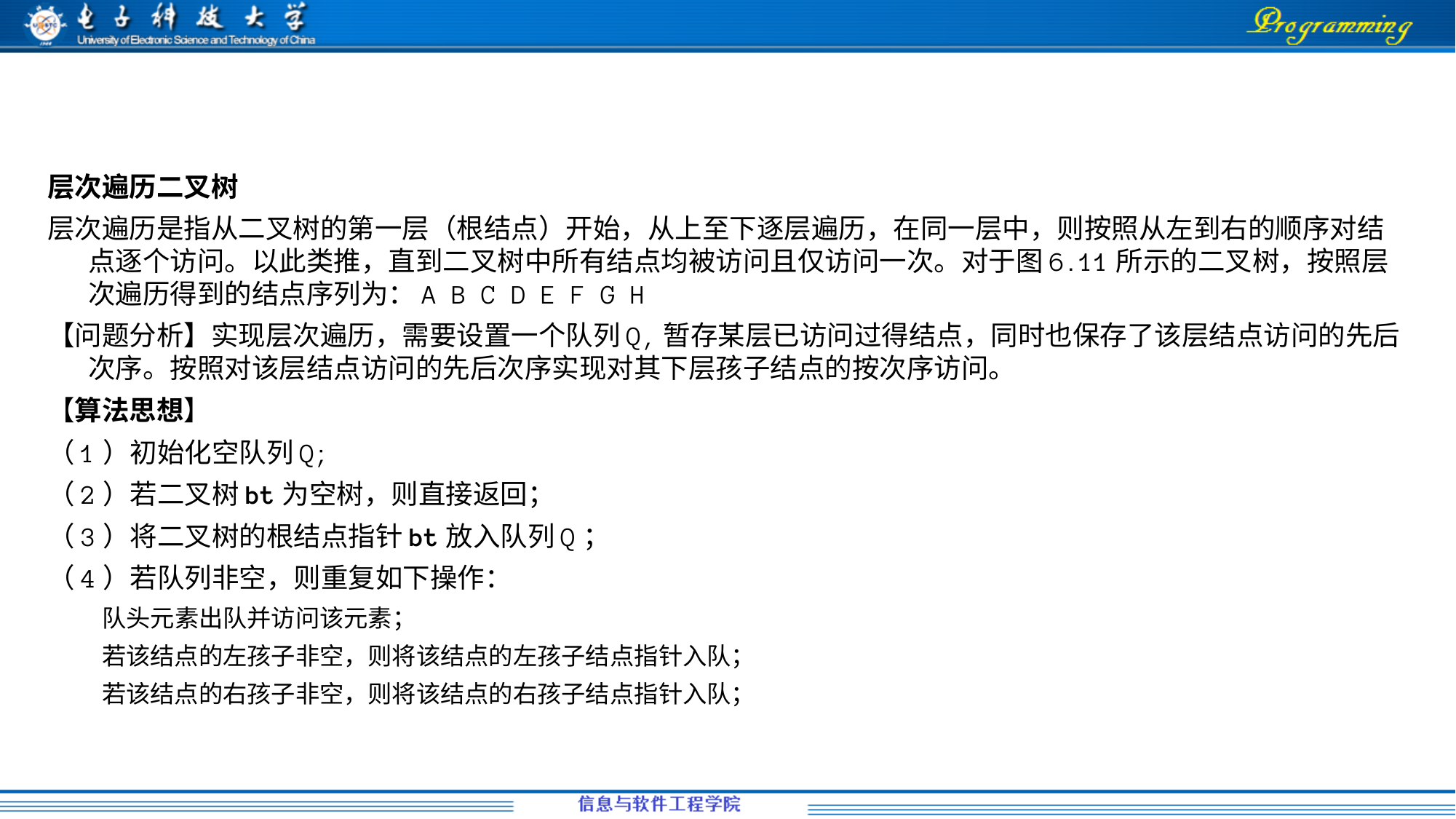

#
层次遍历二叉树
层次遍历是指从二叉树的第一层（根结点）开始，从上至下逐层遍历，在同一层中，则按照从左到右的顺序对结点逐个访问。以此类推，直到二叉树中所有结点均被访问且仅访问一次。对于图6.11所示的二叉树，按照层次遍历得到的结点序列为：A B C D E F G H
【问题分析】实现层次遍历，需要设置一个队列Q,暂存某层已访问过得结点，同时也保存了该层结点访问的先后次序。按照对该层结点访问的先后次序实现对其下层孩子结点的按次序访问。
【算法思想】
（1）初始化空队列Q;
（2）若二叉树bt为空树，则直接返回；
（3）将二叉树的根结点指针bt放入队列Q；
（4）若队列非空，则重复如下操作：
队头元素出队并访问该元素；
若该结点的左孩子非空，则将该结点的左孩子结点指针入队；
若该结点的右孩子非空，则将该结点的右孩子结点指针入队；